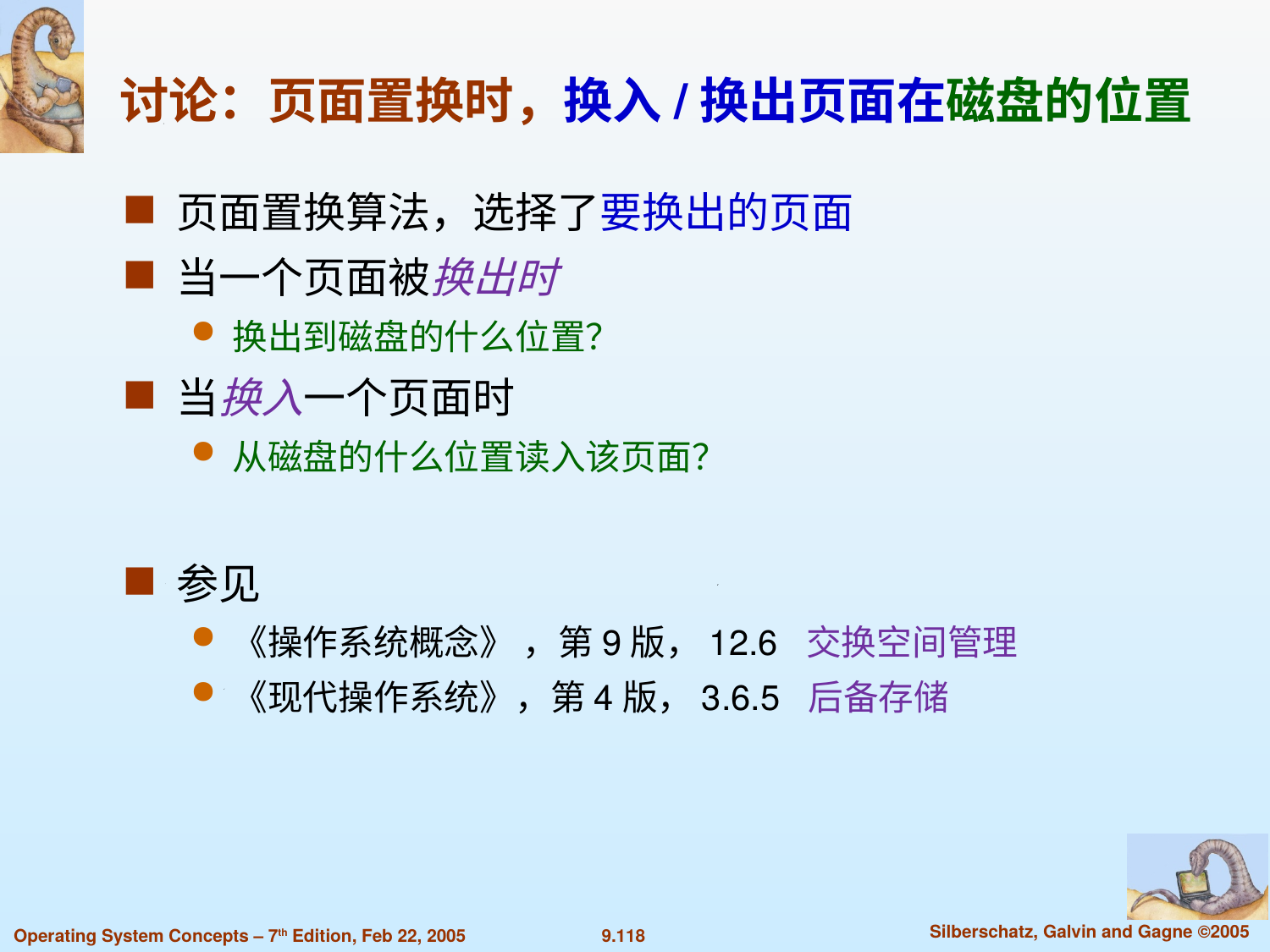

讨论：页面置换时，换入/换出页面在磁盘的位置
页面置换算法，选择了要换出的页面
当一个页面被换出时
换出到磁盘的什么位置？
当换入一个页面时
从磁盘的什么位置读入该页面？

参见
《操作系统概念》 ，第9版，12.6  交换空间管理
《现代操作系统》，第4版，3.6.5  后备存储